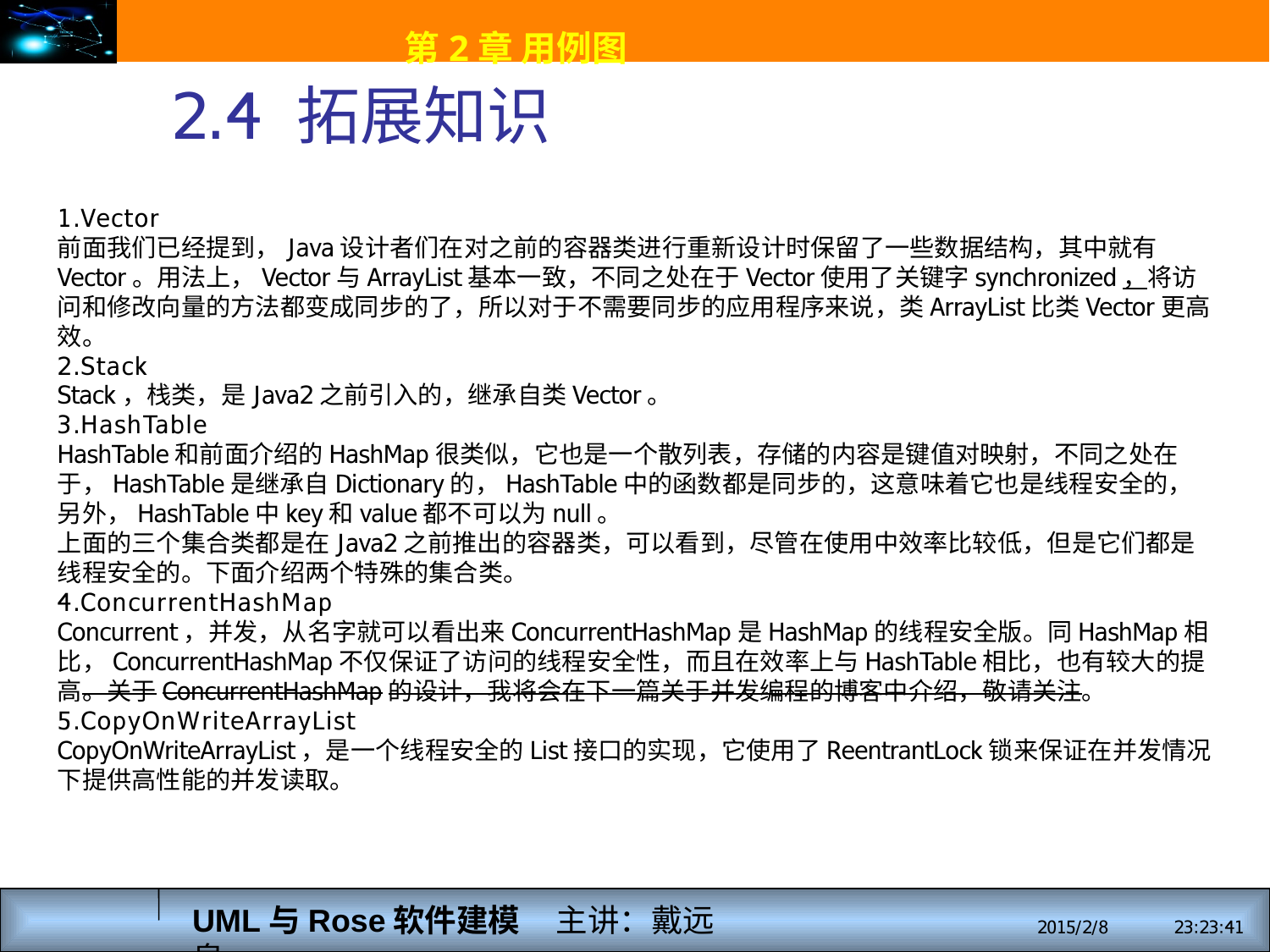

# 2.4 拓展知识
1.Vector
前面我们已经提到，Java设计者们在对之前的容器类进行重新设计时保留了一些数据结构，其中就有Vector。用法上，Vector与ArrayList基本一致，不同之处在于Vector使用了关键字synchronized，将访问和修改向量的方法都变成同步的了，所以对于不需要同步的应用程序来说，类ArrayList比类Vector更高效。
2.Stack
Stack，栈类，是Java2之前引入的，继承自类Vector。
3.HashTable
HashTable和前面介绍的HashMap很类似，它也是一个散列表，存储的内容是键值对映射，不同之处在于，HashTable是继承自Dictionary的，HashTable中的函数都是同步的，这意味着它也是线程安全的，另外，HashTable中key和value都不可以为null。
上面的三个集合类都是在Java2之前推出的容器类，可以看到，尽管在使用中效率比较低，但是它们都是线程安全的。下面介绍两个特殊的集合类。
4.ConcurrentHashMap
Concurrent，并发，从名字就可以看出来ConcurrentHashMap是HashMap的线程安全版。同HashMap相比，ConcurrentHashMap不仅保证了访问的线程安全性，而且在效率上与HashTable相比，也有较大的提高。关于ConcurrentHashMap的设计，我将会在下一篇关于并发编程的博客中介绍，敬请关注。
5.CopyOnWriteArrayList
CopyOnWriteArrayList，是一个线程安全的List接口的实现，它使用了ReentrantLock锁来保证在并发情况下提供高性能的并发读取。